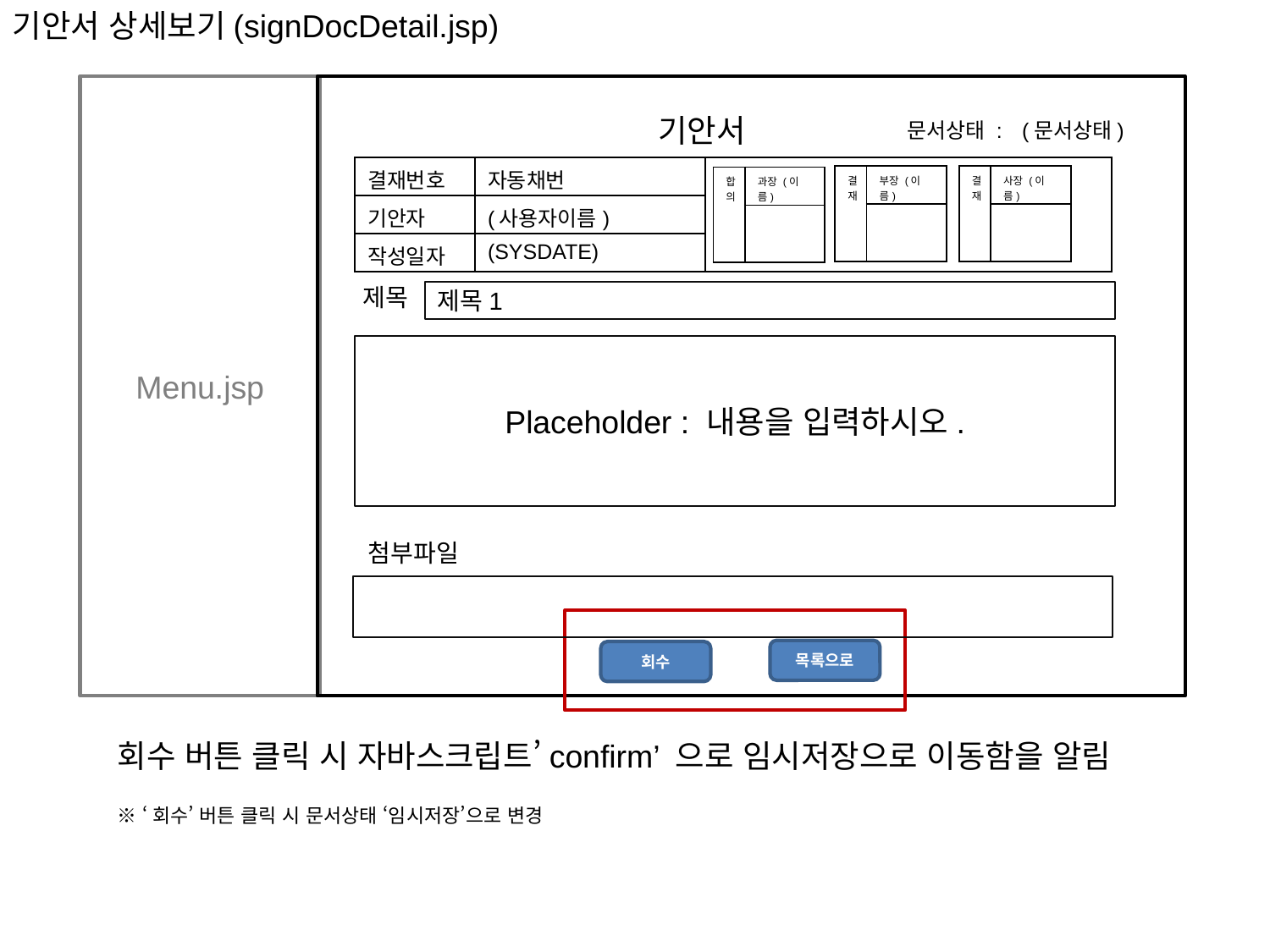

기안서 상세보기(signDocDetail.jsp)
Menu.jsp

기안서
(문서상태)
문서상태 :
| 결재번호 | 자동채번 |  |
| --- | --- | --- |
| 기안자 | (사용자이름) |  |
| 작성일자 | (SYSDATE) |  |
| 결재 | 부장 (이름) |
| --- | --- |
|  |  |
| 결재 | 사장 (이름) |
| --- | --- |
|  |  |
| 합의 | 과장 (이름) |
| --- | --- |
|  |  |
제목
제목1
Placeholder : 내용을 입력하시오.
첨부파일

목록으로
회수
회수 버튼 클릭 시 자바스크립트’confirm’ 으로 임시저장으로 이동함을 알림

※ ‘회수’ 버튼 클릭 시 문서상태 ‘임시저장’으로 변경